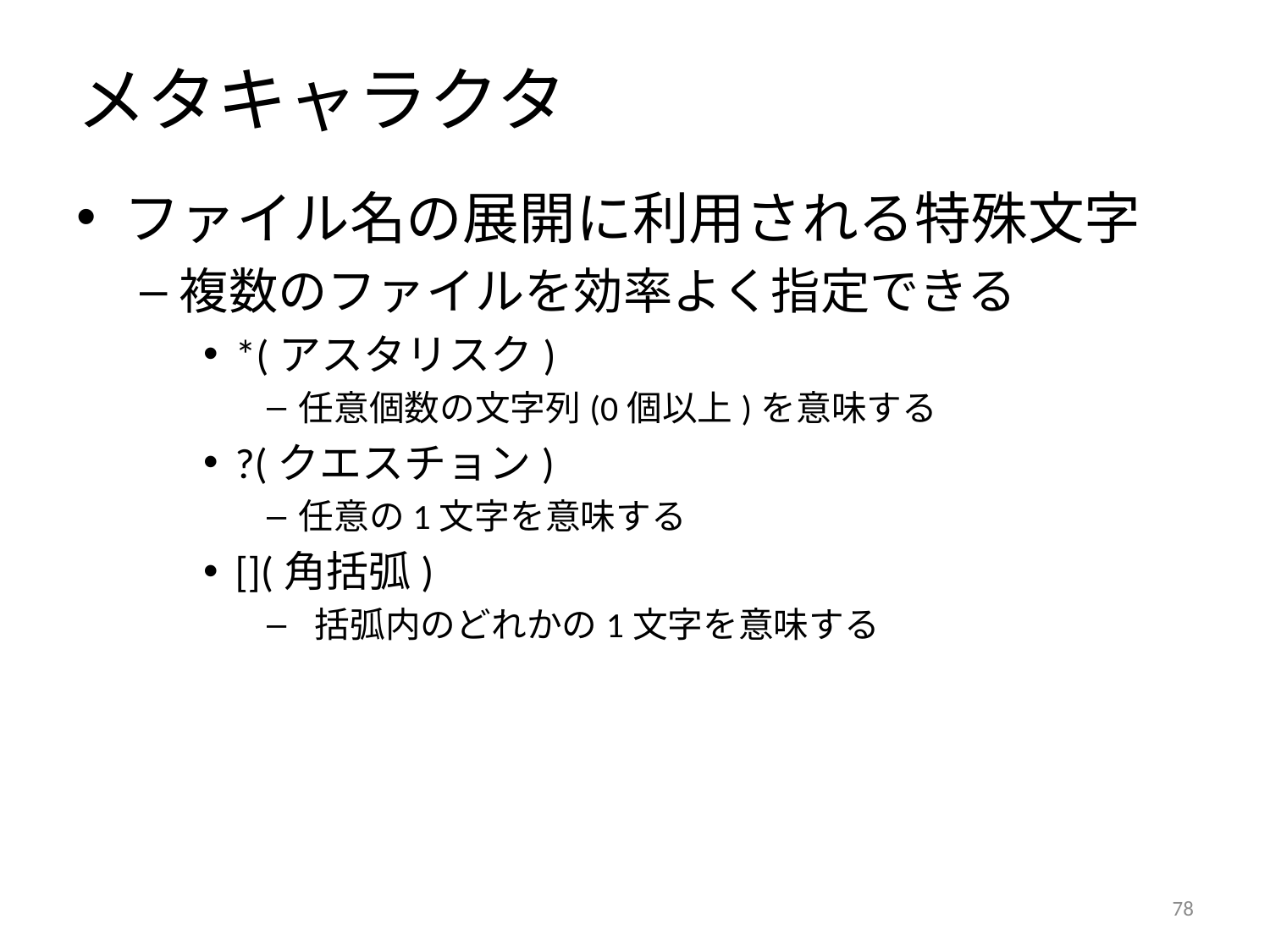

# メタキャラクタ
ファイル名の展開に利用される特殊文字
複数のファイルを効率よく指定できる
*(アスタリスク)
任意個数の文字列(0個以上)を意味する
?(クエスチョン)
任意の1文字を意味する
[](角括弧)
 括弧内のどれかの1文字を意味する
78